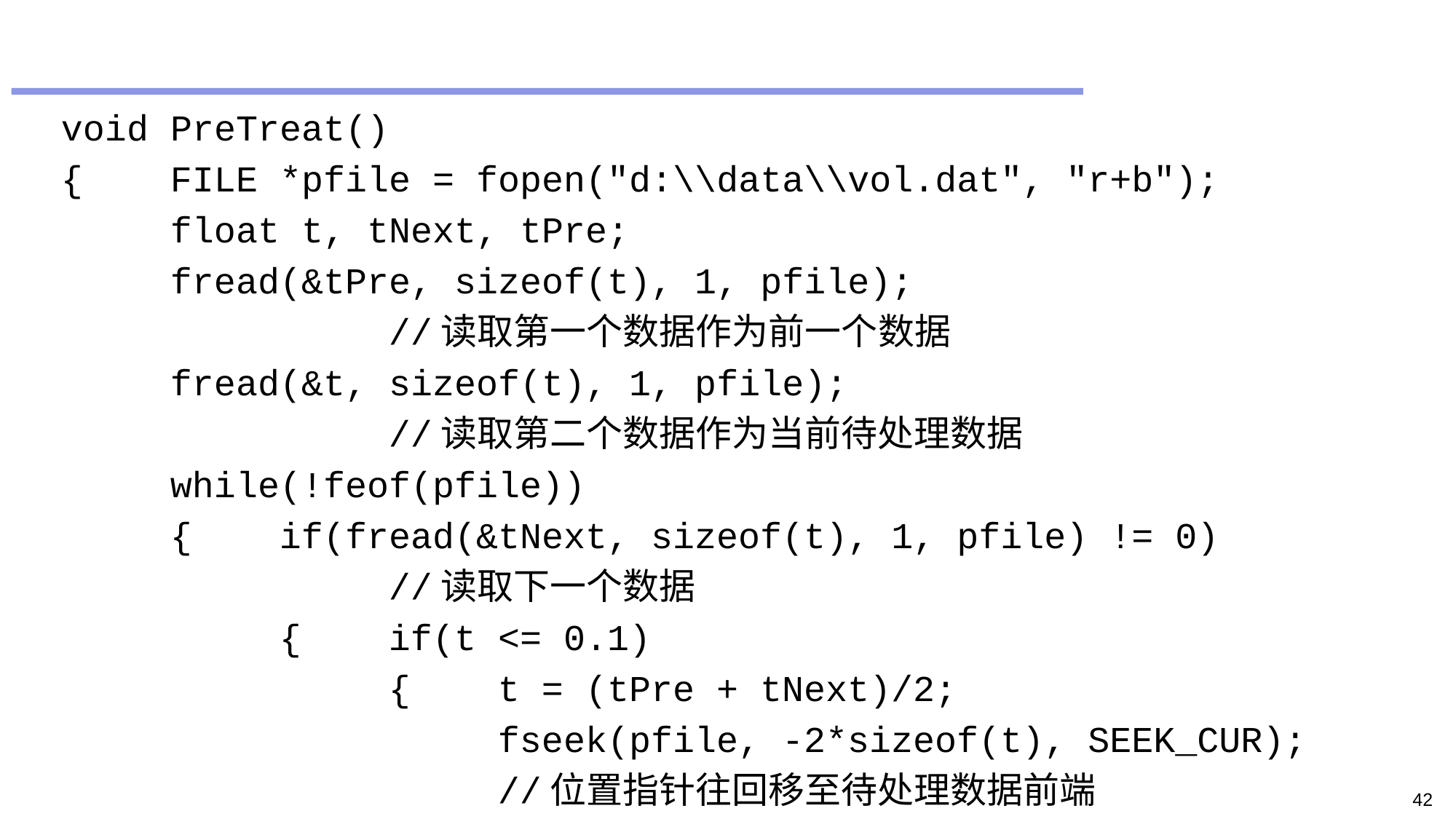

#
void PreTreat()
{	FILE *pfile = fopen("d:\\data\\vol.dat", "r+b");
	float t, tNext, tPre;
	fread(&tPre, sizeof(t), 1, pfile);
			//读取第一个数据作为前一个数据
	fread(&t, sizeof(t), 1, pfile);
			//读取第二个数据作为当前待处理数据
	while(!feof(pfile))
	{	if(fread(&tNext, sizeof(t), 1, pfile) != 0)
			//读取下一个数据
		{	if(t <= 0.1)
			{	t = (tPre + tNext)/2;
				fseek(pfile, -2*sizeof(t), SEEK_CUR);
				//位置指针往回移至待处理数据前端
42